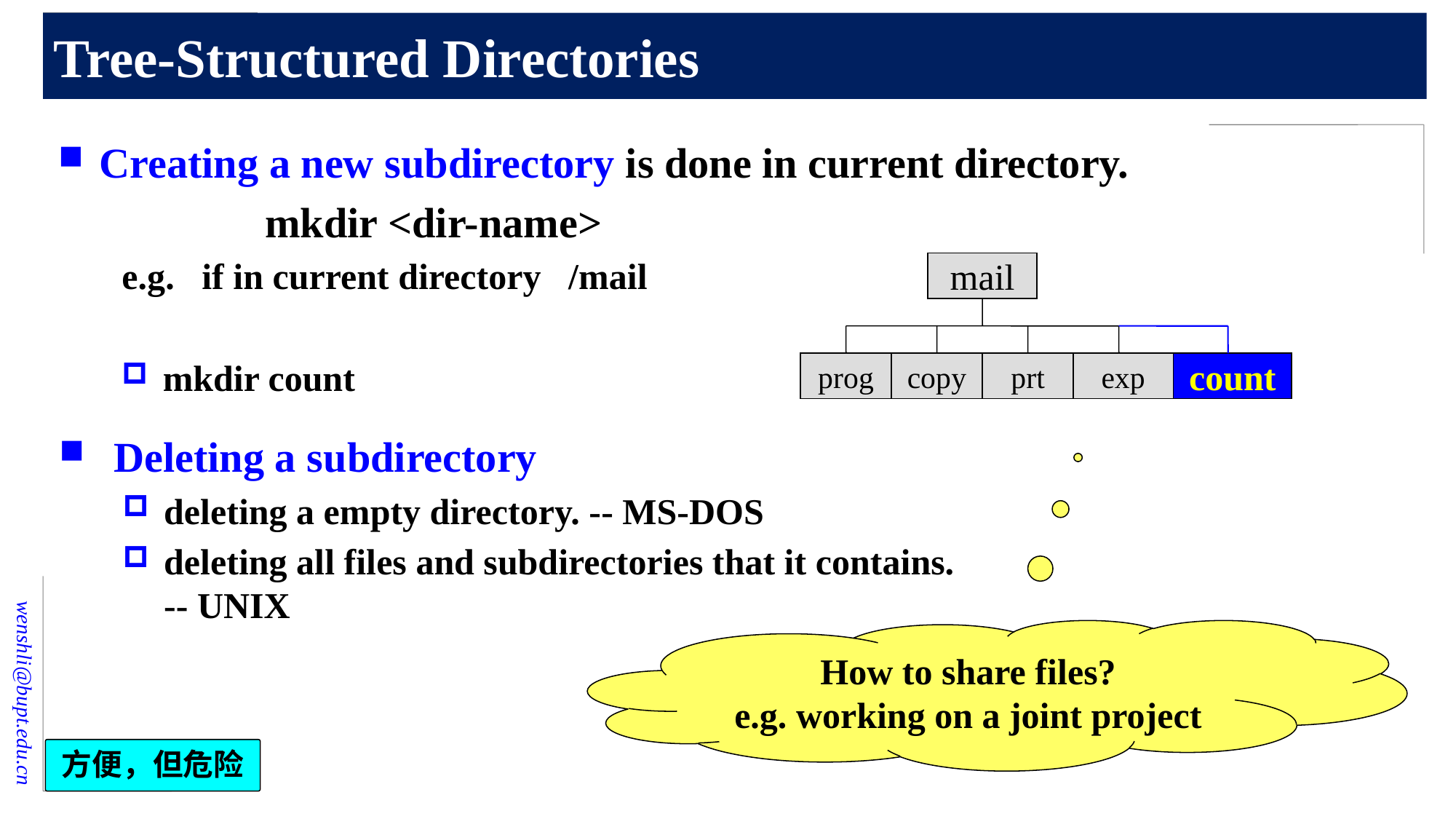

# Tree-Structured Directories
Creating a new subdirectory is done in current directory.
		mkdir <dir-name>
e.g.   if in current directory   /mail

mkdir count

mail

prog
copy
prt
exp

count
Deleting a subdirectory
deleting a empty directory. -- MS-DOS
deleting all files and subdirectories that it contains.
-- UNIX
How to share files?
e.g. working on a joint project
方便，但危险
32